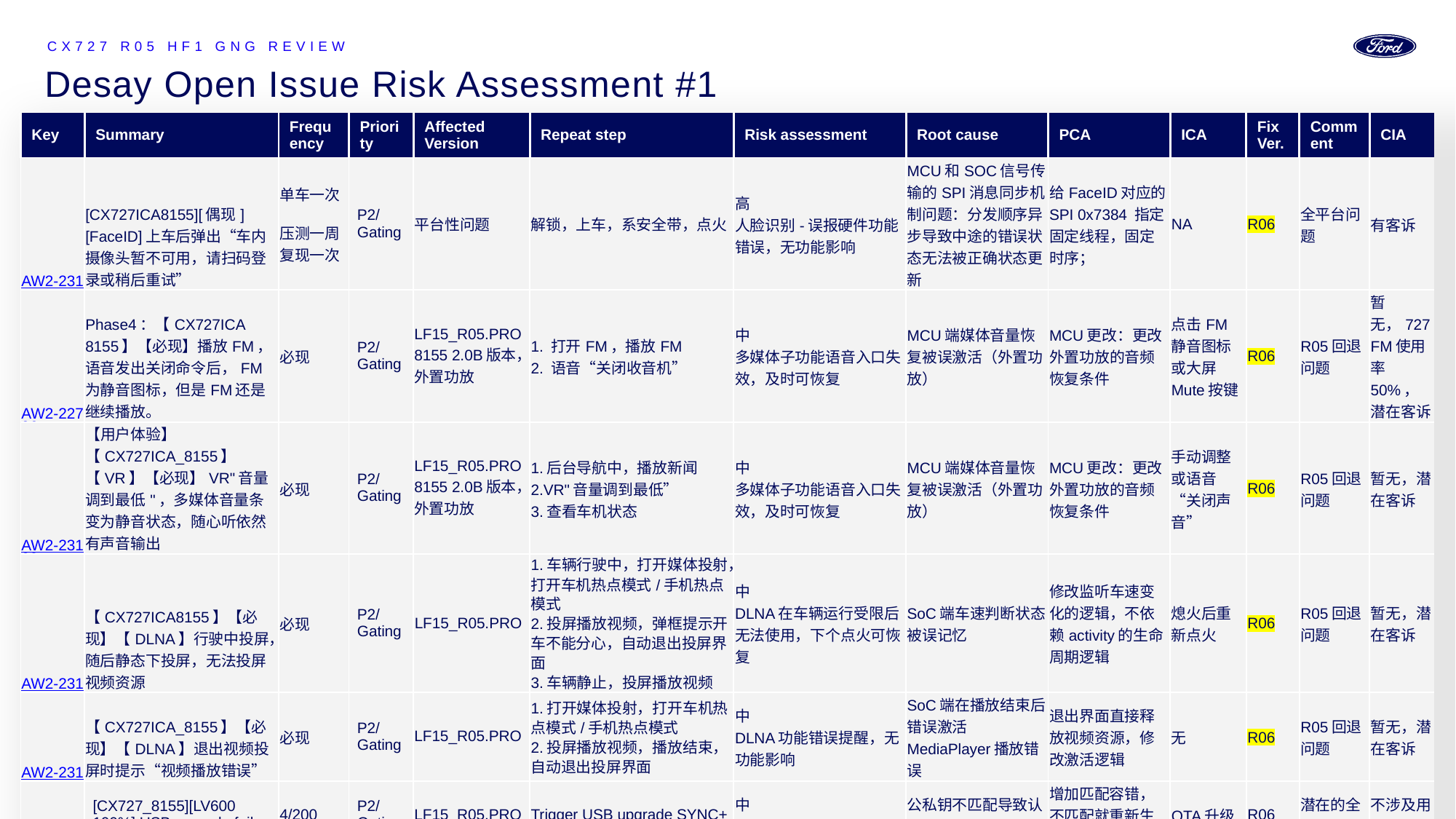

CX727 R05 HF1 GNG Review
# Desay Open Issue Risk Assessment #1
| Key | Summary | Frequency | Priority | Affected Version | Repeat step | Risk assessment | Root cause | PCA | ICA | Fix Ver. | Comment | CIA |
| --- | --- | --- | --- | --- | --- | --- | --- | --- | --- | --- | --- | --- |
| AW2-23198 | [CX727ICA8155][偶现][FaceID]上车后弹出“车内摄像头暂不可用，请扫码登录或稍后重试” | 单车一次 压测一周复现一次 | P2/ Gating | 平台性问题 | 解锁，上车，系安全带，点火 | 高 人脸识别-误报硬件功能错误，无功能影响 | MCU和SOC信号传输的SPI消息同步机制问题：分发顺序异步导致中途的错误状态无法被正确状态更新 | 给FaceID对应的SPI 0x7384 指定固定线程，固定时序； | NA | R06 | 全平台问题 | 有客诉 |
| AW2-22796 | Phase4：【CX727ICA 8155】【必现】播放FM，语音发出关闭命令后，FM为静音图标，但是FM还是继续播放。 | 必现 | P2/ Gating | LF15\_R05.PRO 8155 2.0B版本，外置功放 | 1. 打开FM，播放FM 2. 语音“关闭收音机” | 中 多媒体子功能语音入口失效，及时可恢复 | MCU端媒体音量恢复被误激活（外置功放） | MCU更改：更改外置功放的音频恢复条件 | 点击FM静音图标或大屏Mute按键 | R06 | R05回退问题 | 暂无，727 FM使用率50%，潜在客诉 |
| AW2-23128 | 【用户体验】【CX727ICA\_8155】【VR】【必现】VR"音量调到最低"，多媒体音量条变为静音状态，随心听依然有声音输出 | 必现 | P2/ Gating | LF15\_R05.PRO 8155 2.0B版本，外置功放 | 1.后台导航中，播放新闻 2.VR"音量调到最低” 3.查看车机状态 | 中 多媒体子功能语音入口失效，及时可恢复 | MCU端媒体音量恢复被误激活（外置功放） | MCU更改：更改外置功放的音频恢复条件 | 手动调整或语音“关闭声音” | R06 | R05回退问题 | 暂无，潜在客诉 |
| AW2-23184 | 【CX727ICA8155】【必现】【DLNA】行驶中投屏，随后静态下投屏，无法投屏视频资源 | 必现 | P2/ Gating | LF15\_R05.PRO | 1.车辆行驶中，打开媒体投射，打开车机热点模式/手机热点模式 2.投屏播放视频，弹框提示开车不能分心，自动退出投屏界面 3.车辆静止，投屏播放视频 | 中 DLNA在车辆运行受限后无法使用，下个点火可恢复 | SoC端车速判断状态被误记忆 | 修改监听车速变化的逻辑，不依赖activity的生命周期逻辑 | 熄火后重新点火 | R06 | R05回退问题 | 暂无，潜在客诉 |
| AW2-23183 | 【CX727ICA\_8155】【必现】【DLNA】退出视频投屏时提示“视频播放错误” | 必现 | P2/ Gating | LF15\_R05.PRO | 1.打开媒体投射，打开车机热点模式/手机热点模式 2.投屏播放视频，播放结束，自动退出投屏界面 | 中 DLNA功能错误提醒，无功能影响 | SoC端在播放结束后错误激活MediaPlayer播放错误 | 退出界面直接释放视频资源，修改激活逻辑 | 无 | R06 | R05回退问题 | 暂无，潜在客诉 |
| AW2-18052 | [CX727\_8155][LV600 100%] USB upgrade fails | 4/200 | P2/ Gating | LF15\_R05.PRO | Trigger USB upgrade SYNC+ | 中 USB MMOTA升级失败 | 公私钥不匹配导致认证失败，升级中断 | 增加匹配容错，不匹配就重新生成密钥进行对比 | OTA升级 | R06 | 潜在的全平台问题 | 不涉及用户场景 |
10
10